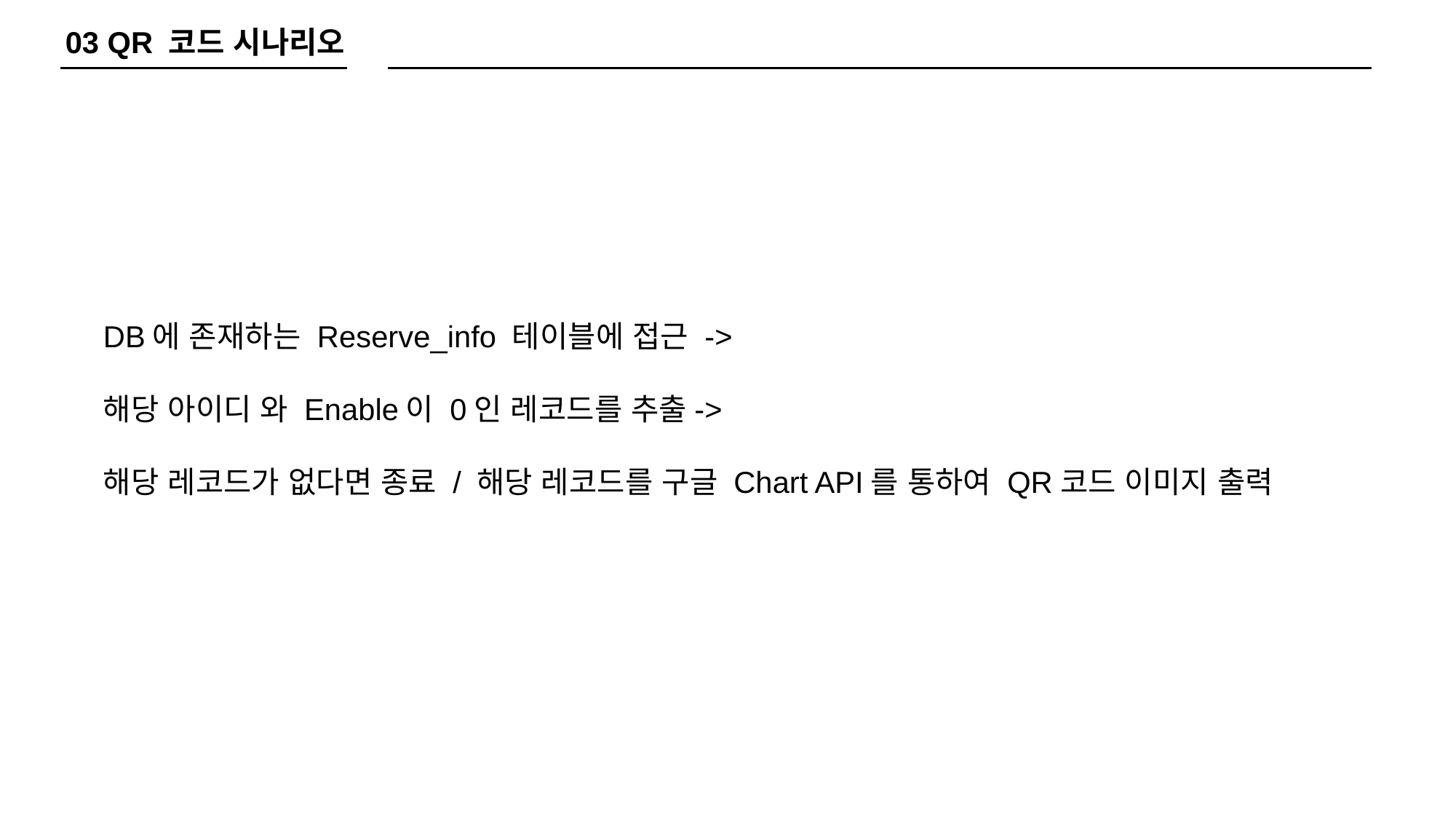

03 QR 코드 시나리오

DB에 존재하는 Reserve_info 테이블에 접근 ->
해당 아이디 와 Enable이 0인 레코드를 추출->
해당 레코드가 없다면 종료 / 해당 레코드를 구글 Chart API를 통하여 QR코드 이미지 출력